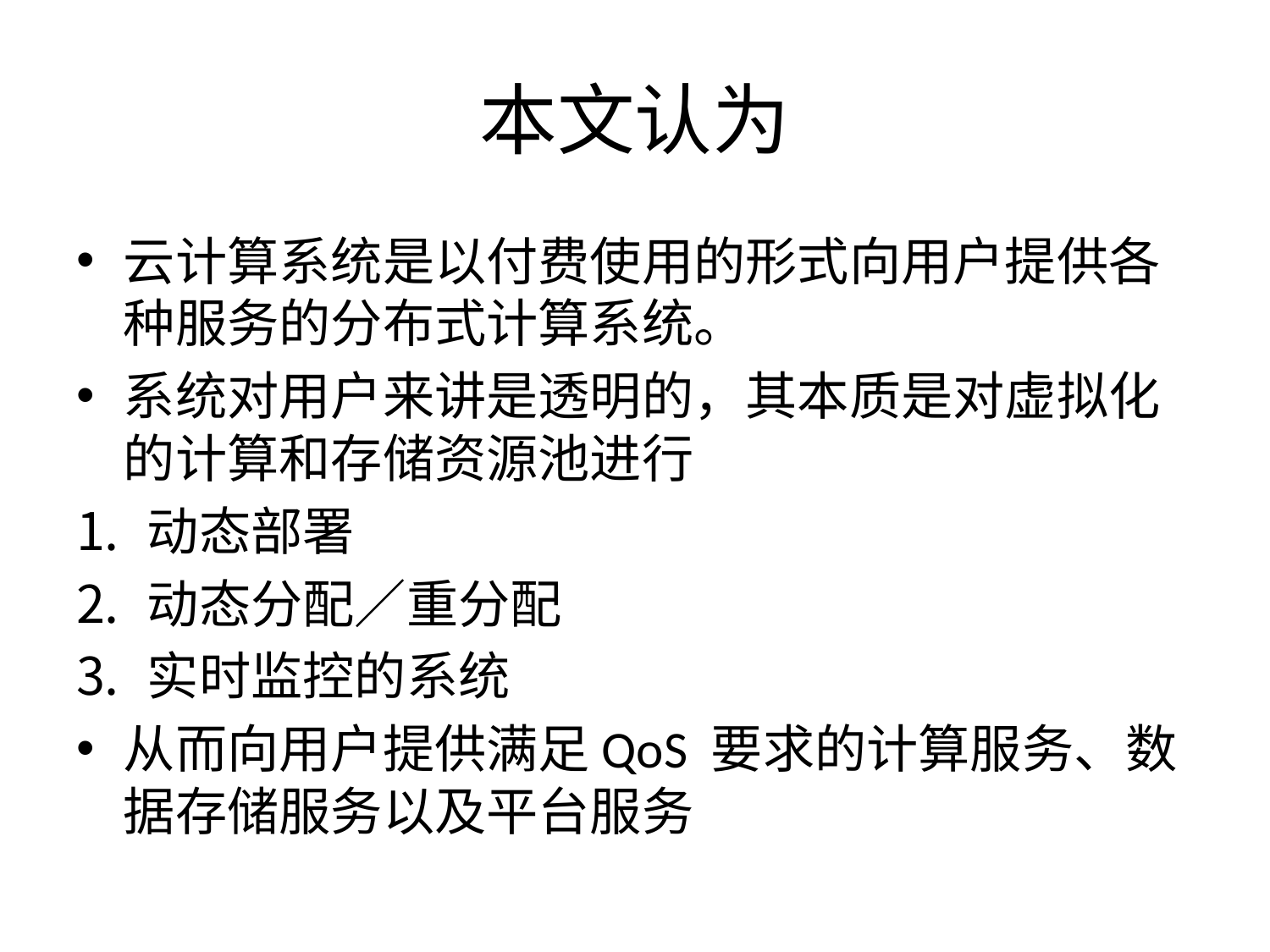

# 本文认为
云计算系统是以付费使用的形式向用户提供各种服务的分布式计算系统。
系统对用户来讲是透明的，其本质是对虚拟化的计算和存储资源池进行
动态部署
动态分配／重分配
实时监控的系统
从而向用户提供满足QoS 要求的计算服务、数据存储服务以及平台服务